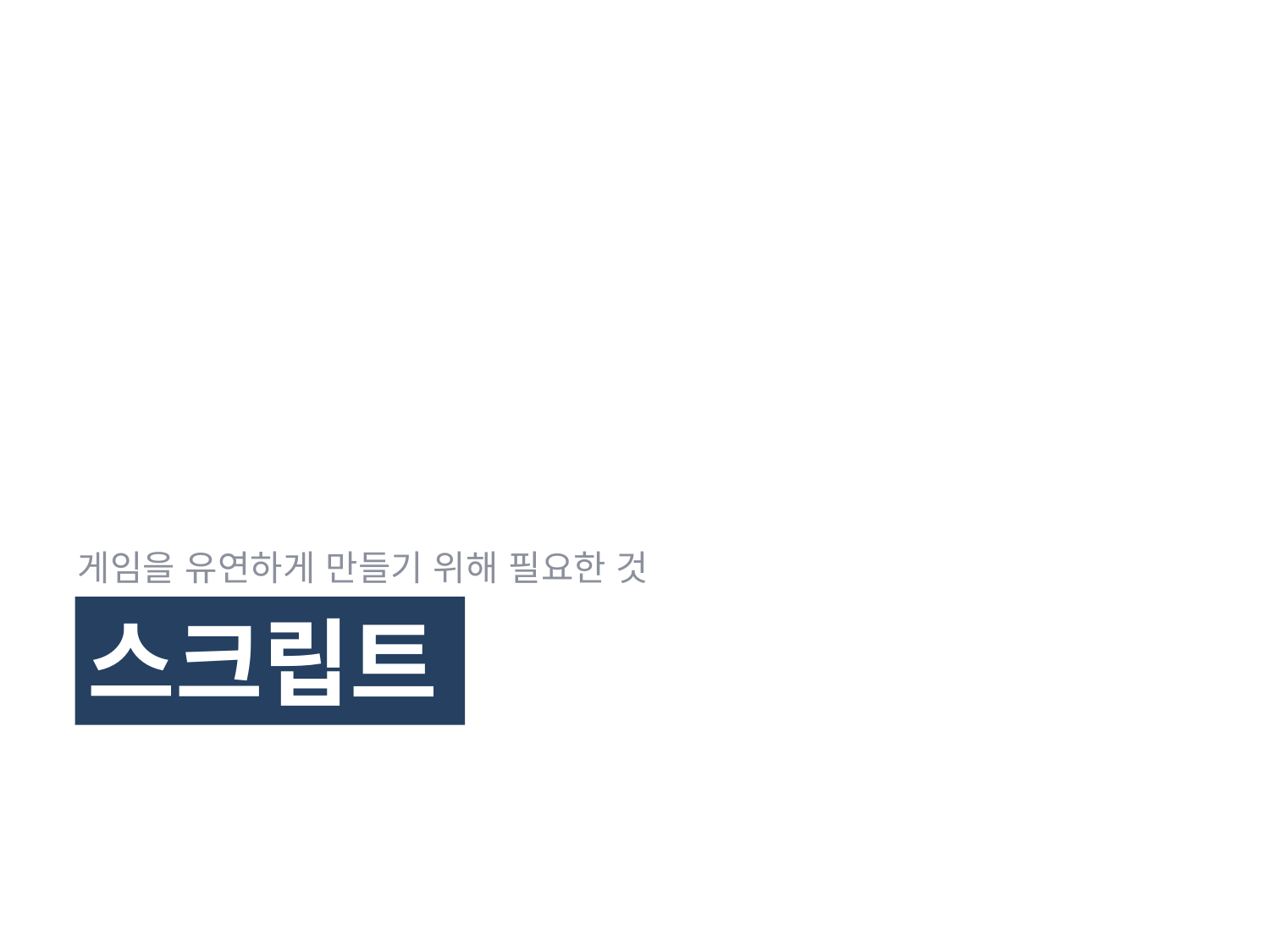

게임을 유연하게 만들기 위해 필요한 것
# 스크립트